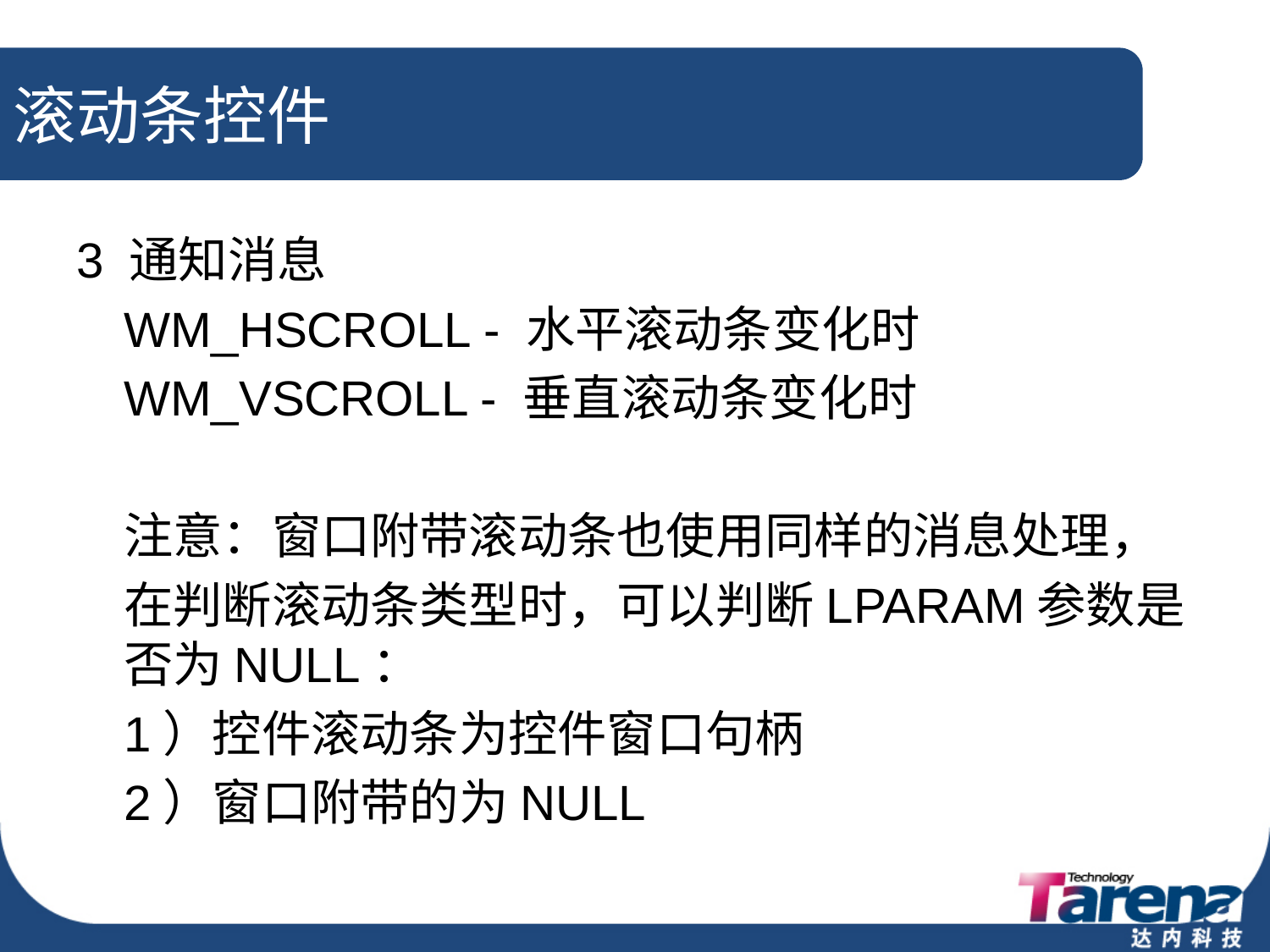

# 滚动条控件
3 通知消息
	WM_HSCROLL - 水平滚动条变化时
	WM_VSCROLL - 垂直滚动条变化时

	注意：窗口附带滚动条也使用同样的消息处理，
	在判断滚动条类型时，可以判断LPARAM参数是否为NULL：
	1）控件滚动条为控件窗口句柄
	2）窗口附带的为NULL